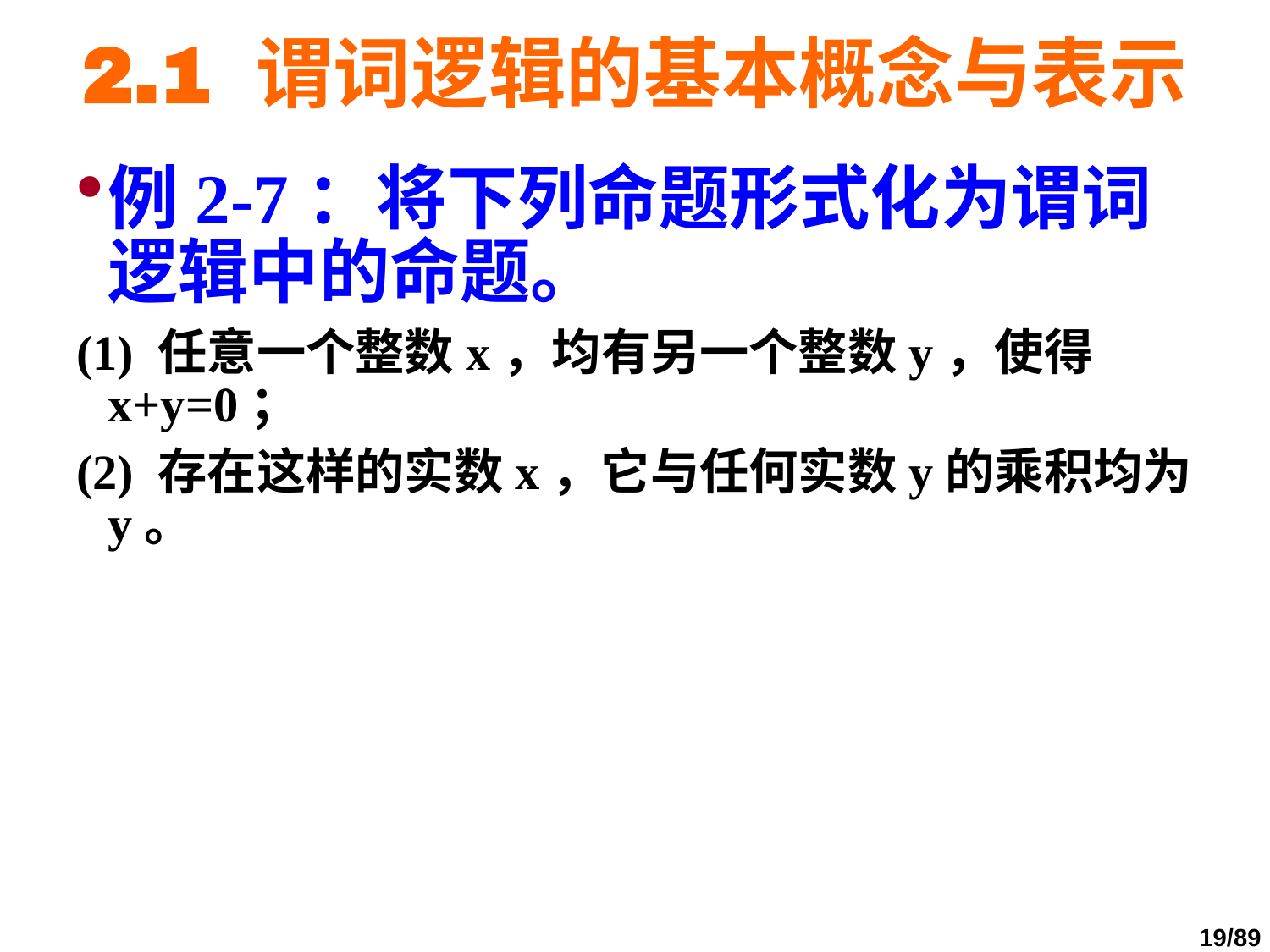

# 2.1 谓词逻辑的基本概念与表示
例2-7：将下列命题形式化为谓词逻辑中的命题。
(1) 任意一个整数x，均有另一个整数y，使得x+y=0；
(2) 存在这样的实数x，它与任何实数y的乘积均为y。